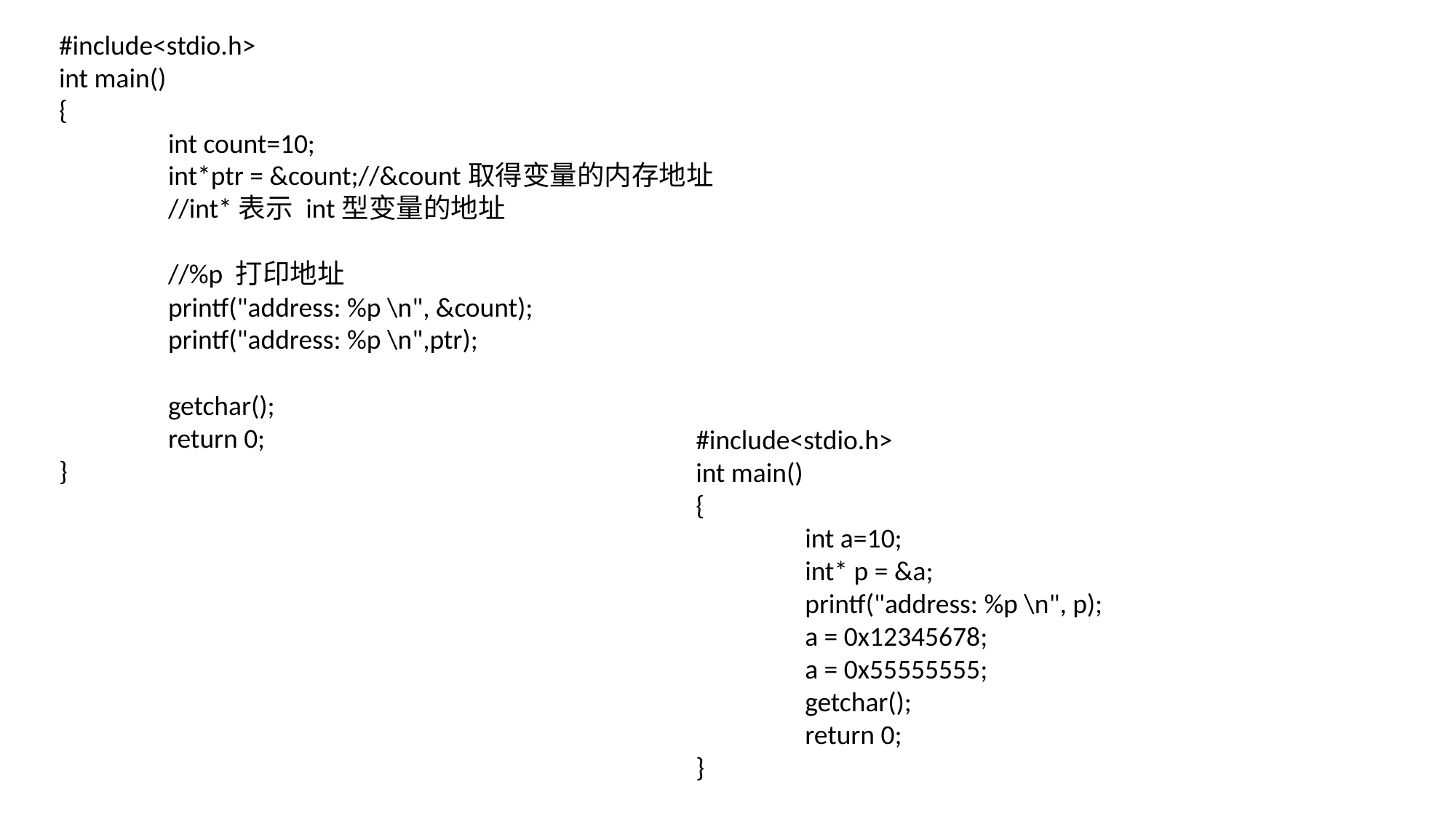

#include<stdio.h>
int main()
{
	int count=10;
	int*ptr = &count;//&count取得变量的内存地址
	//int*表示 int型变量的地址

	//%p 打印地址
	printf("address: %p \n", &count);
	printf("address: %p \n",ptr);

	getchar();
	return 0;
}
#include<stdio.h>
int main()
{
	int a=10;
	int* p = &a;
	printf("address: %p \n", p);
	a = 0x12345678;
	a = 0x55555555;
	getchar();
	return 0;
}